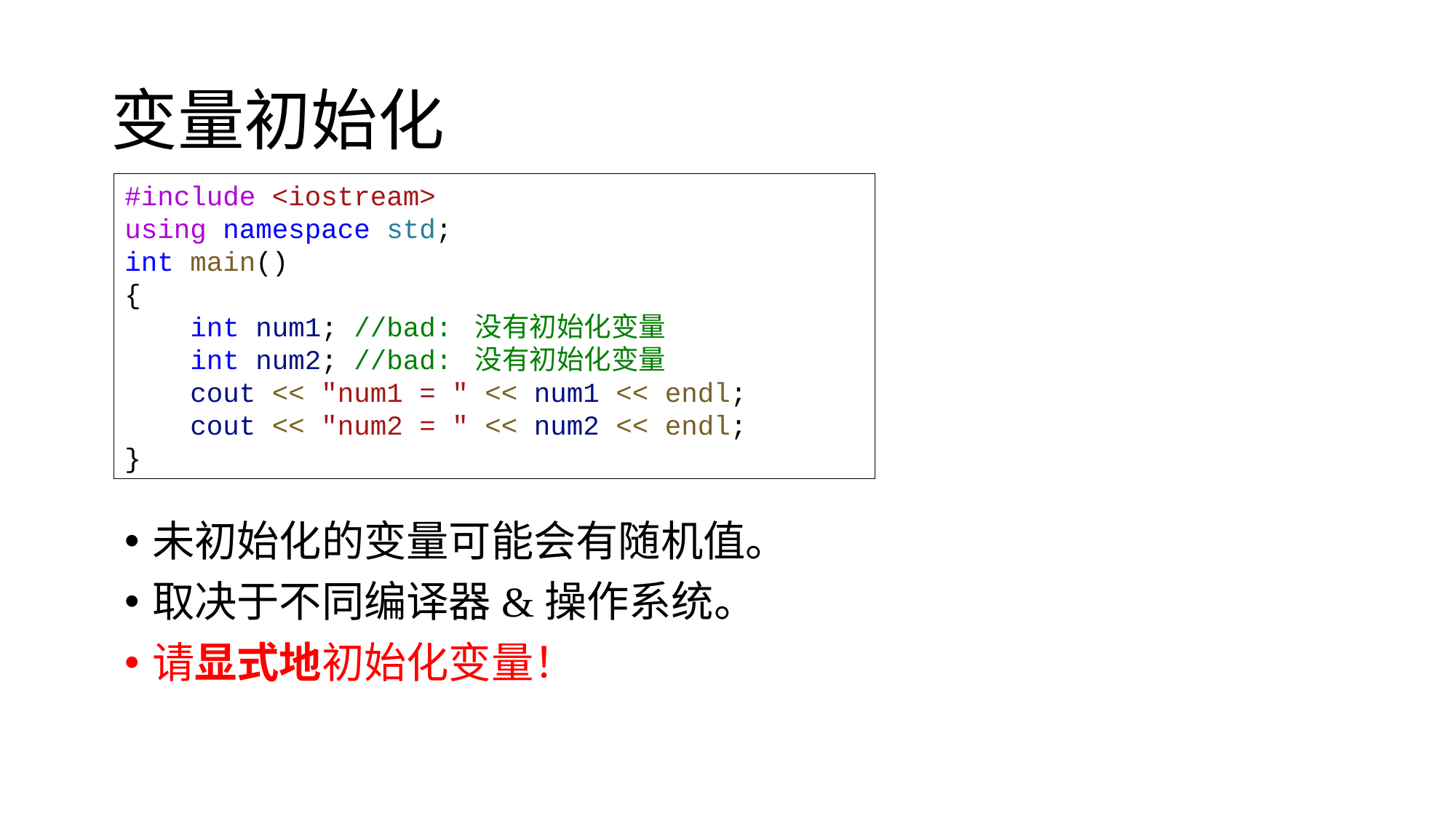

# 变量初始化
#include <iostream>
using namespace std;
int main()
{
    int num1; //bad: 没有初始化变量
    int num2; //bad: 没有初始化变量
    cout << "num1 = " << num1 << endl;
    cout << "num2 = " << num2 << endl;
}
未初始化的变量可能会有随机值。
取决于不同编译器&操作系统。
请显式地初始化变量！